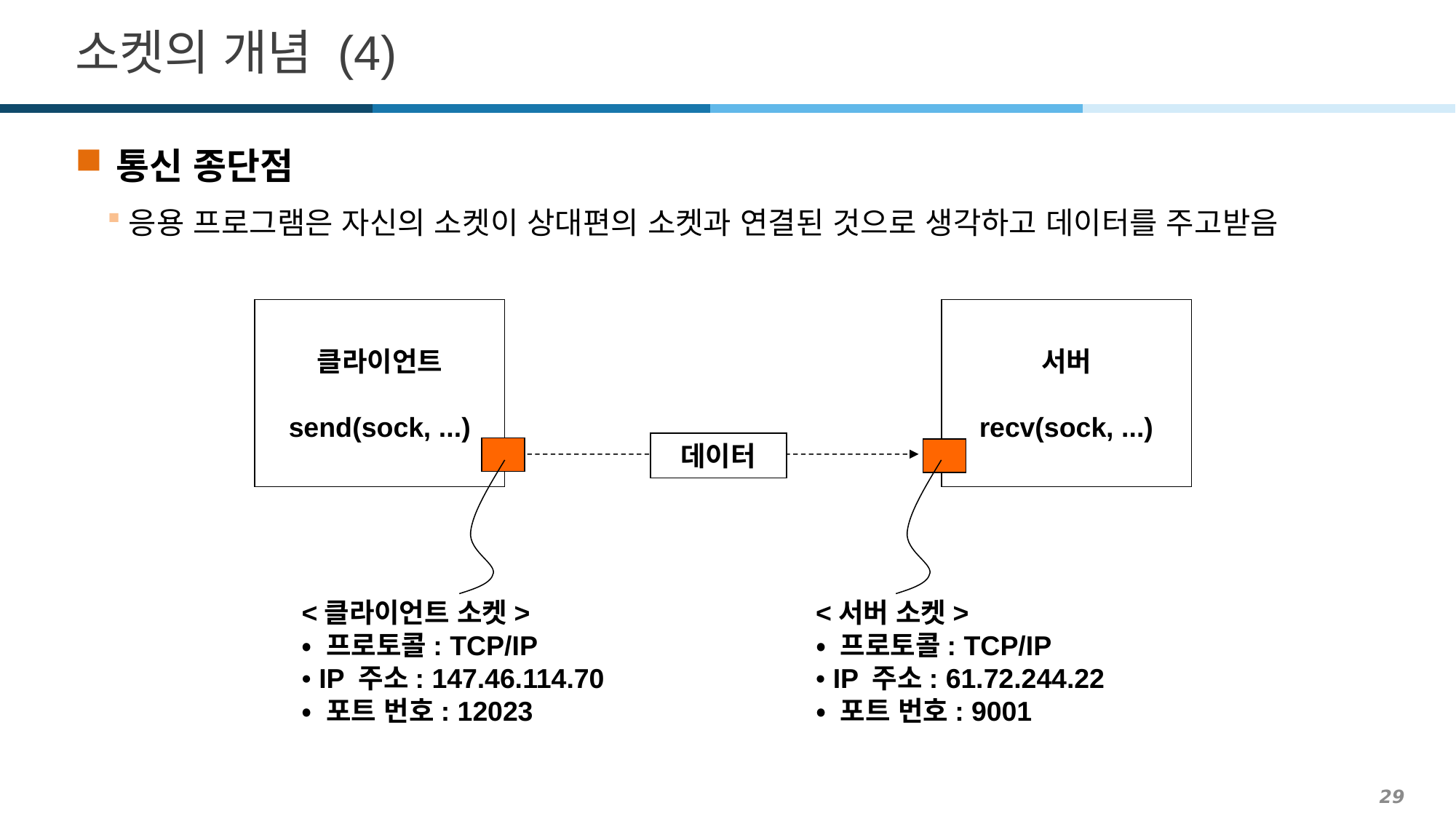

# 소켓의 개념 (4)
통신 종단점
응용 프로그램은 자신의 소켓이 상대편의 소켓과 연결된 것으로 생각하고 데이터를 주고받음
클라이언트

send(sock, ...)
서버

recv(sock, ...)
데이터

<클라이언트 소켓>
• 프로토콜: TCP/IP
• IP 주소: 147.46.114.70
• 포트 번호: 12023
<서버 소켓>
• 프로토콜: TCP/IP
• IP 주소: 61.72.244.22
• 포트 번호: 9001